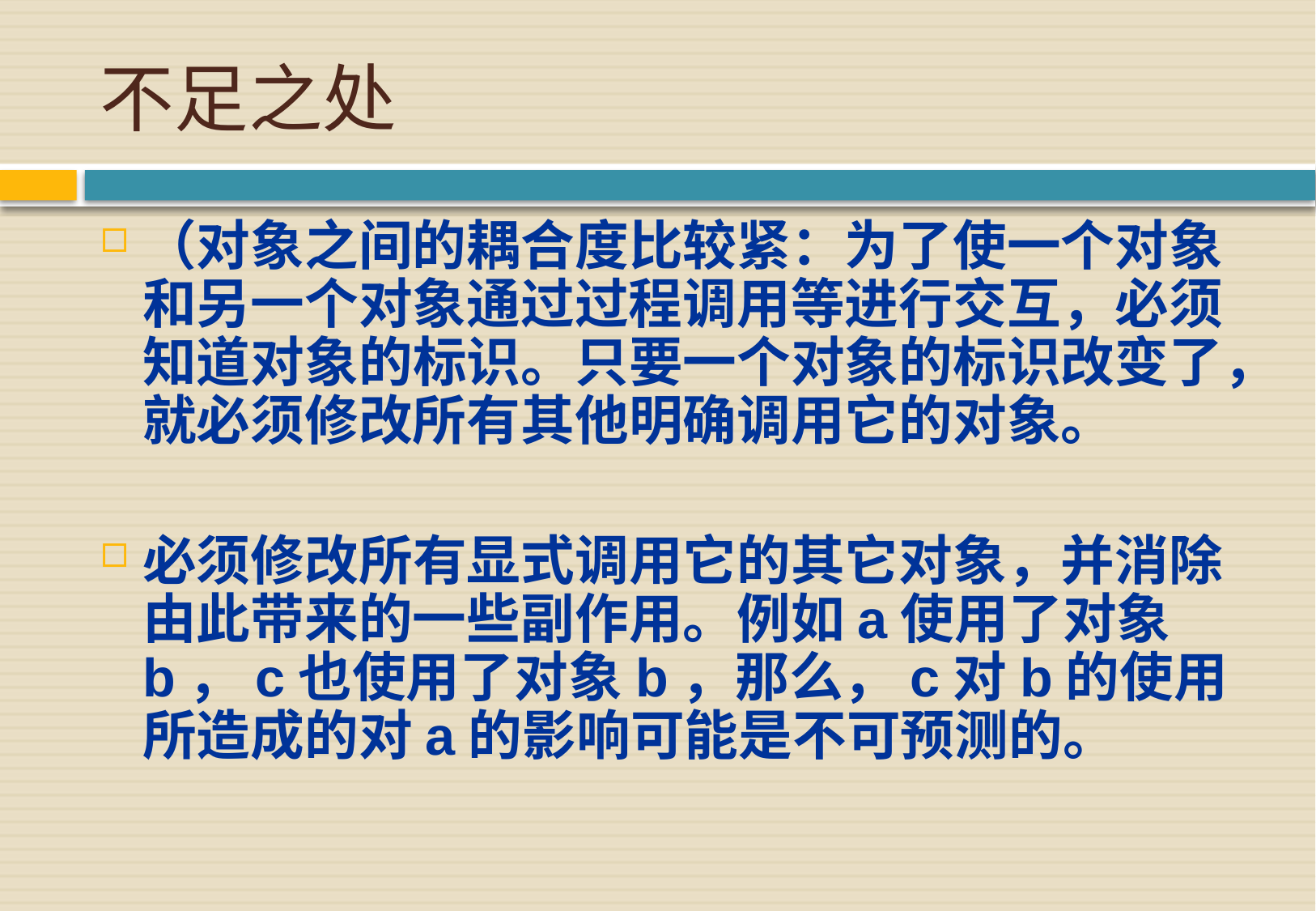

# 不足之处
（对象之间的耦合度比较紧：为了使一个对象和另一个对象通过过程调用等进行交互，必须知道对象的标识。只要一个对象的标识改变了，就必须修改所有其他明确调用它的对象。

必须修改所有显式调用它的其它对象，并消除由此带来的一些副作用。例如a使用了对象b，c也使用了对象b，那么，c对b的使用所造成的对a的影响可能是不可预测的。